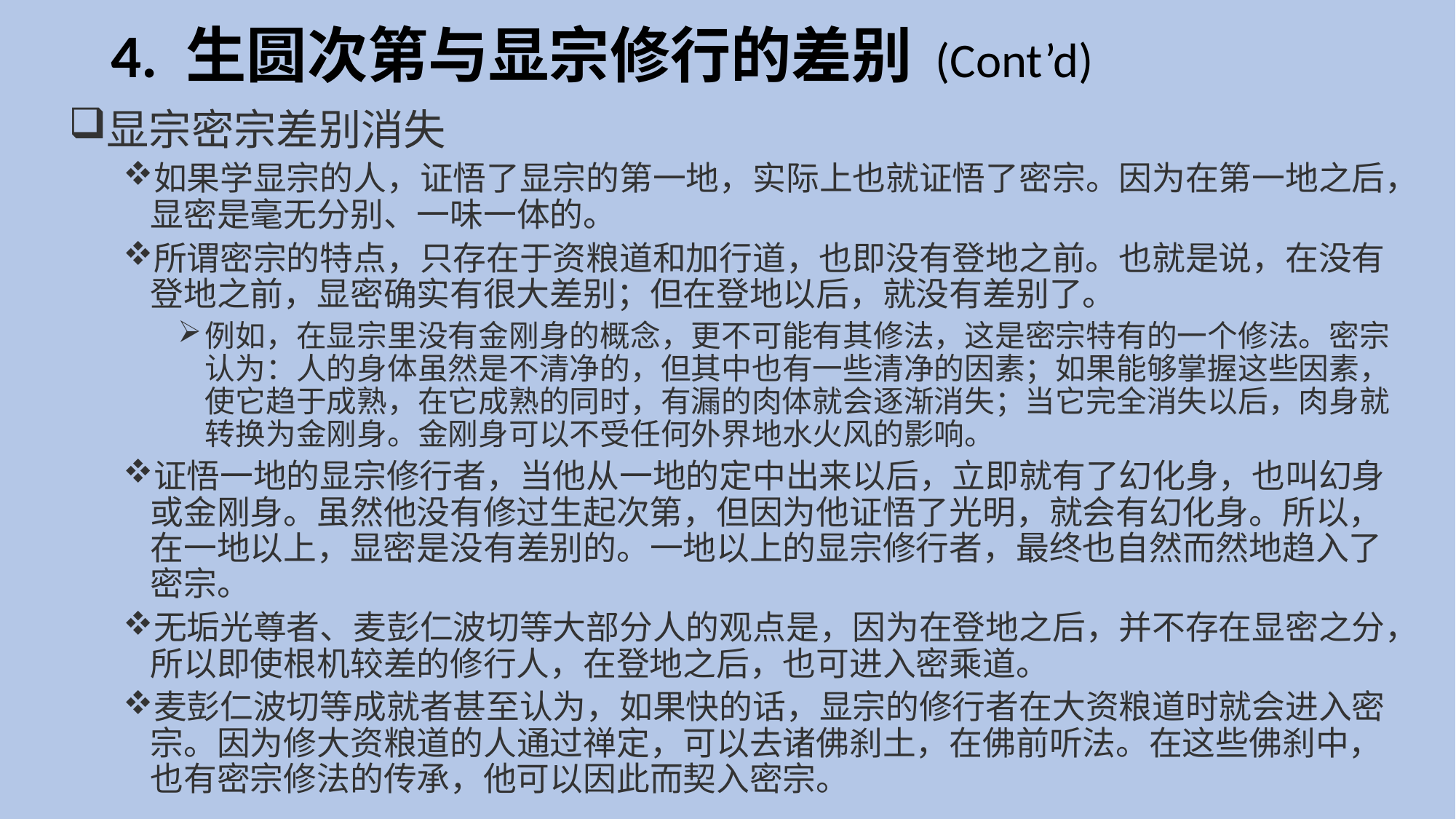

# 4. 生圆次第与显宗修行的差别 (Cont’d)
显宗密宗差别消失
如果学显宗的人，证悟了显宗的第一地，实际上也就证悟了密宗。因为在第一地之后，显密是毫无分别、一味一体的。
所谓密宗的特点，只存在于资粮道和加行道，也即没有登地之前。也就是说，在没有登地之前，显密确实有很大差别；但在登地以后，就没有差别了。
例如，在显宗里没有金刚身的概念，更不可能有其修法，这是密宗特有的一个修法。密宗认为：人的身体虽然是不清净的，但其中也有一些清净的因素；如果能够掌握这些因素，使它趋于成熟，在它成熟的同时，有漏的肉体就会逐渐消失；当它完全消失以后，肉身就转换为金刚身。金刚身可以不受任何外界地水火风的影响。
证悟一地的显宗修行者，当他从一地的定中出来以后，立即就有了幻化身，也叫幻身或金刚身。虽然他没有修过生起次第，但因为他证悟了光明，就会有幻化身。所以，在一地以上，显密是没有差别的。一地以上的显宗修行者，最终也自然而然地趋入了密宗。
无垢光尊者、麦彭仁波切等大部分人的观点是，因为在登地之后，并不存在显密之分，所以即使根机较差的修行人，在登地之后，也可进入密乘道。
麦彭仁波切等成就者甚至认为，如果快的话，显宗的修行者在大资粮道时就会进入密宗。因为修大资粮道的人通过禅定，可以去诸佛刹土，在佛前听法。在这些佛刹中，也有密宗修法的传承，他可以因此而契入密宗。